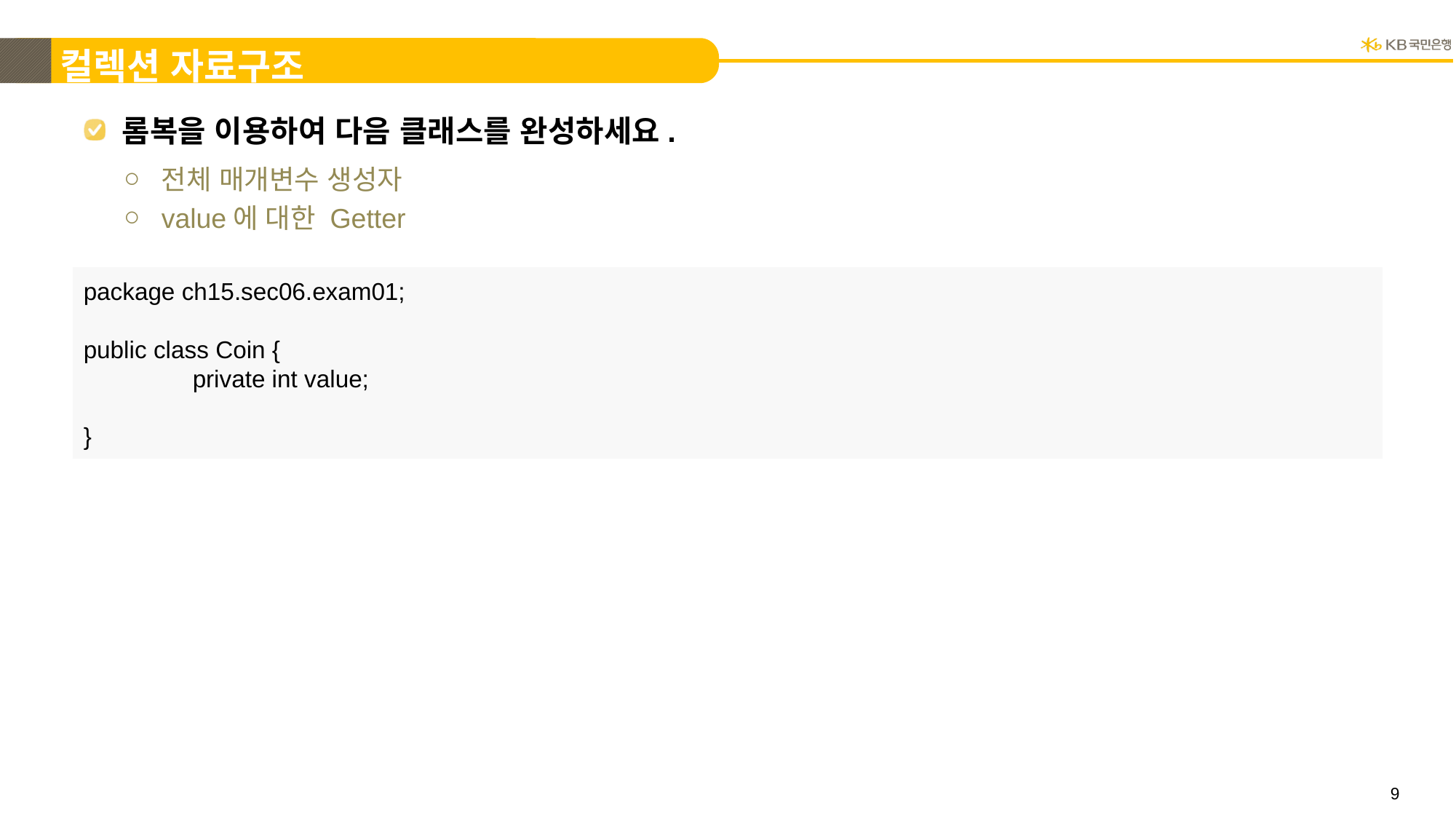

컬렉션 자료구조
# 롬복을 이용하여 다음 클래스를 완성하세요.
전체 매개변수 생성자
value에 대한 Getter
package ch15.sec06.exam01;

public class Coin {
	private int value;

}